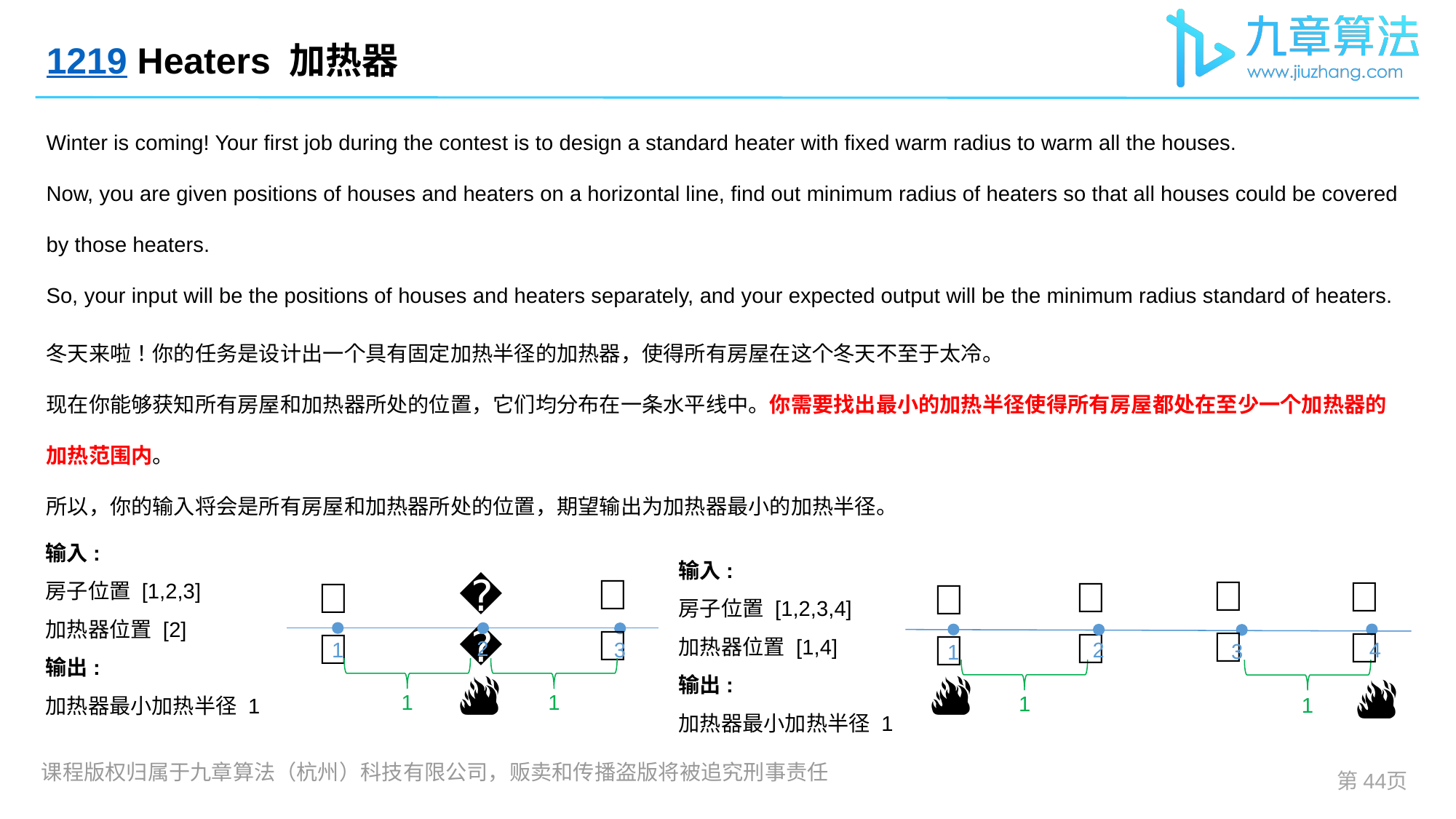

# 1219 Heaters 加热器
Winter is coming! Your first job during the contest is to design a standard heater with fixed warm radius to warm all the houses.
Now, you are given positions of houses and heaters on a horizontal line, find out minimum radius of heaters so that all houses could be covered by those heaters.
So, your input will be the positions of houses and heaters separately, and your expected output will be the minimum radius standard of heaters.

冬天来啦！你的任务是设计出一个具有固定加热半径的加热器，使得所有房屋在这个冬天不至于太冷。
现在你能够获知所有房屋和加热器所处的位置，它们均分布在一条水平线中。你需要找出最小的加热半径使得所有房屋都处在至少一个加热器的加热范围内。
所以，你的输入将会是所有房屋和加热器所处的位置，期望输出为加热器最小的加热半径。
输入:
房子位置 [1,2,3]
加热器位置 [2]
输出:
加热器最小加热半径 1
输入:
房子位置 [1,2,3,4]
加热器位置 [1,4]
输出:
加热器最小加热半径 1
🏠
🏠
🏠

2
3
1
🔥
🏠
🏠
🏠
🏠

2
4
3
1
🔥
🔥

1

1

1

1
第44页